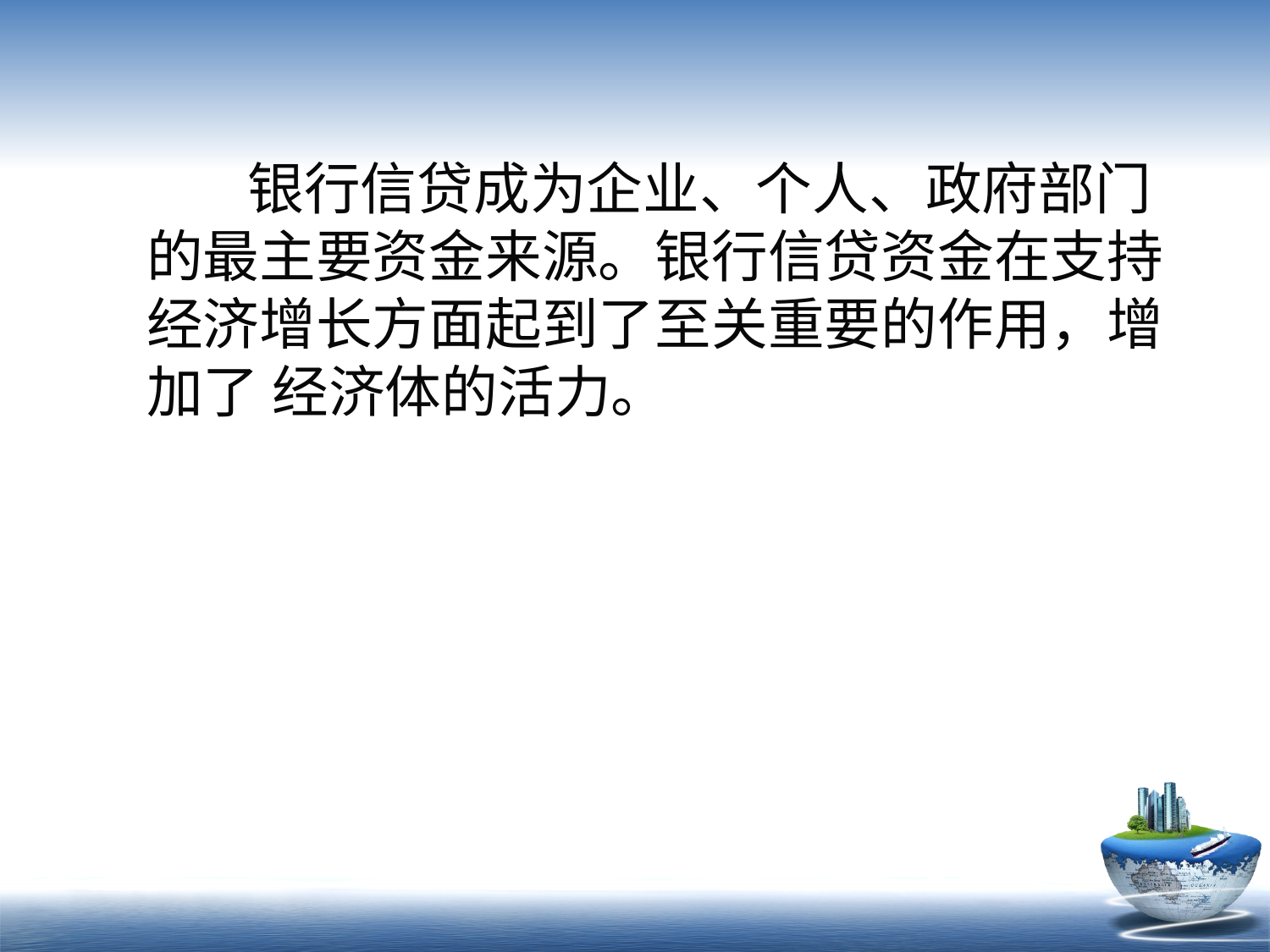

银行信贷成为企业、个人、政府部门的最主要资金来源。银行信贷资金在支持经济增长方面起到了至关重要的作用，增加了 经济体的活力。